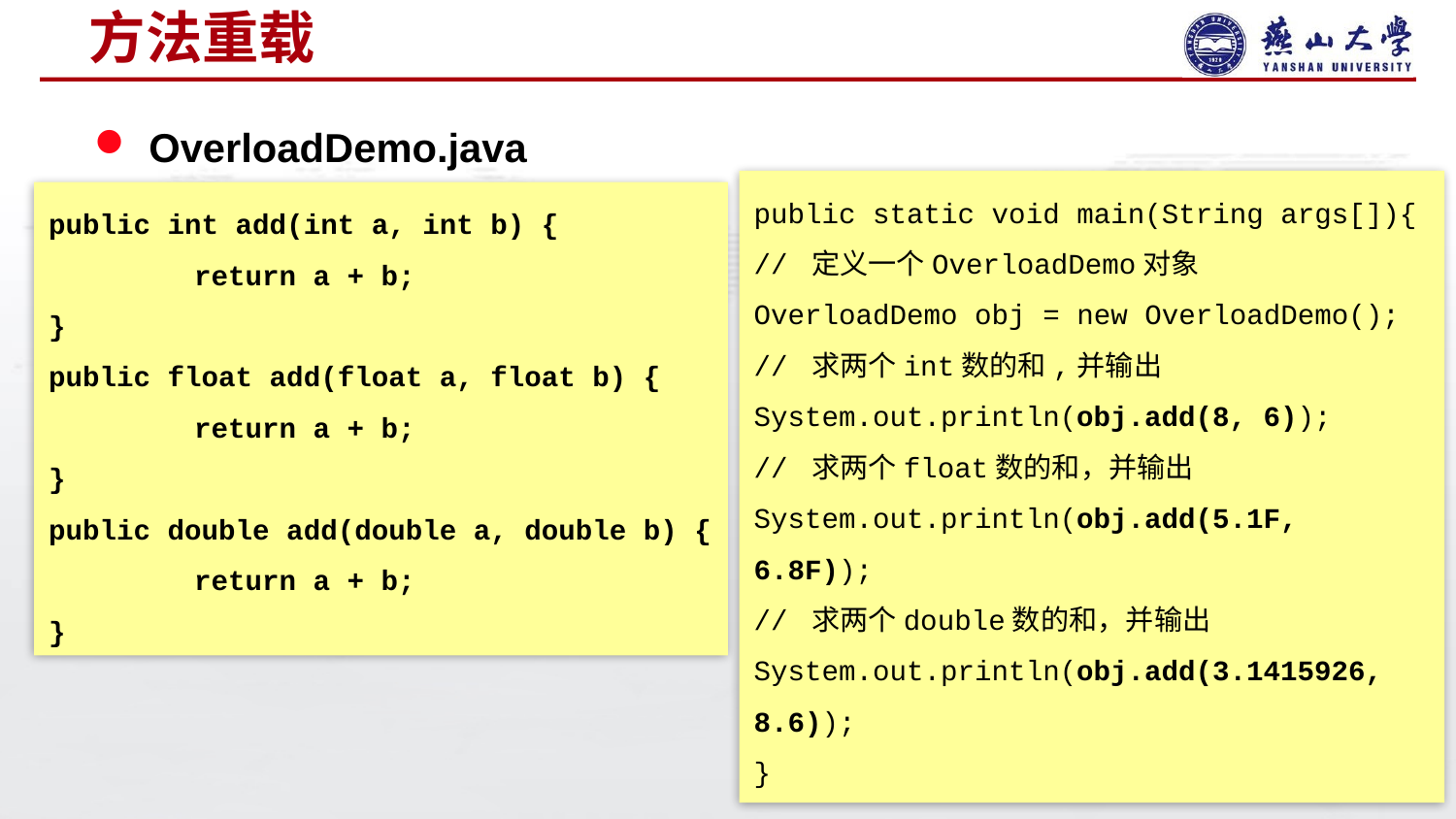

# 方法重载
OverloadDemo.java

public static void main(String args[]){
// 定义一个OverloadDemo对象
OverloadDemo obj = new OverloadDemo();
// 求两个int数的和,并输出System.out.println(obj.add(8, 6));
// 求两个float数的和，并输出
System.out.println(obj.add(5.1F, 6.8F));
// 求两个double数的和，并输出System.out.println(obj.add(3.1415926, 8.6));
}
public int add(int a, int b) {
	return a + b;
}
public float add(float a, float b) {	return a + b;
}
public double add(double a, double b) {	return a + b;
}